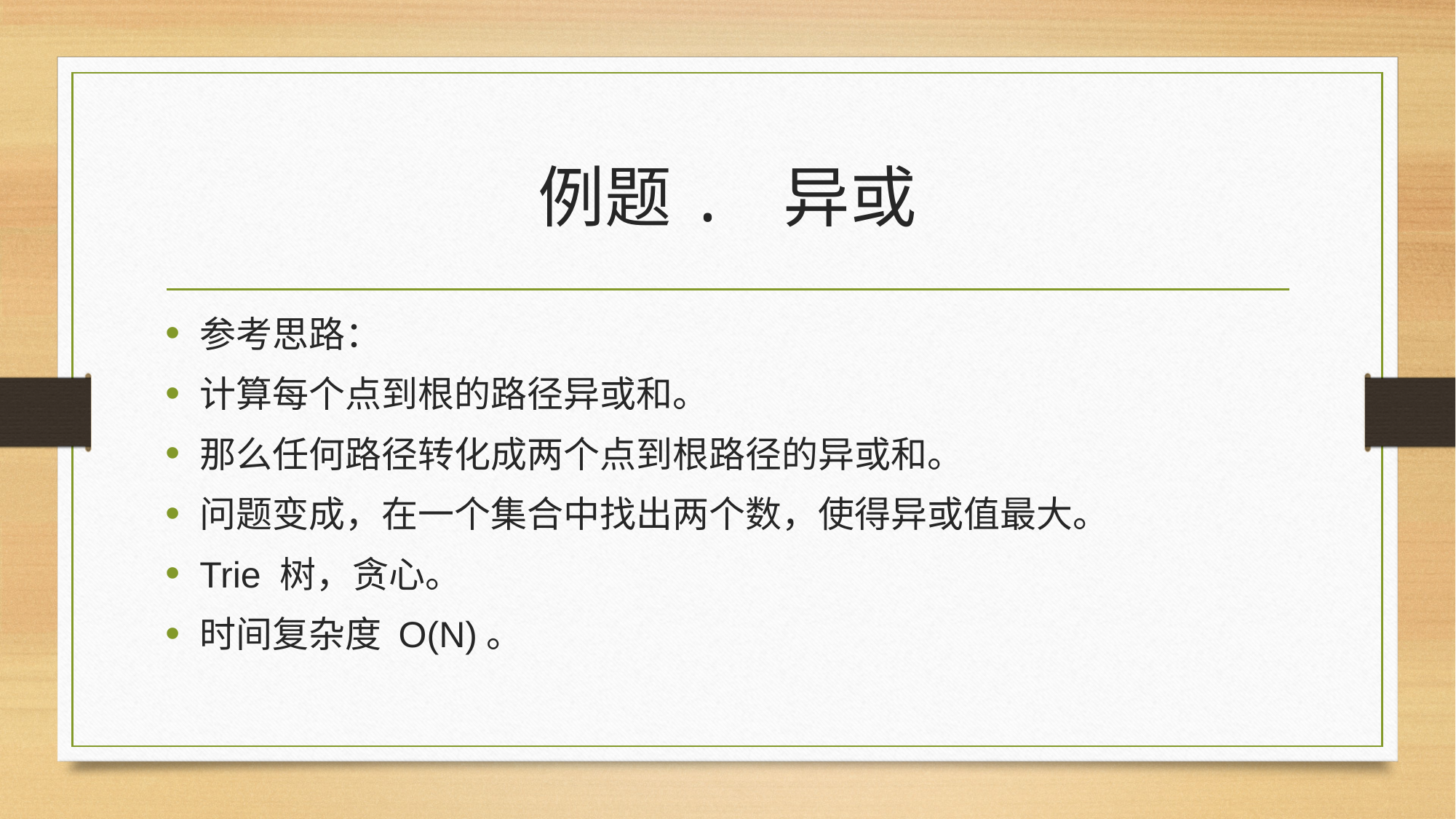

# 例题. 异或
参考思路：
计算每个点到根的路径异或和。
那么任何路径转化成两个点到根路径的异或和。
问题变成，在一个集合中找出两个数，使得异或值最大。
Trie 树，贪心。
时间复杂度 O(N)。